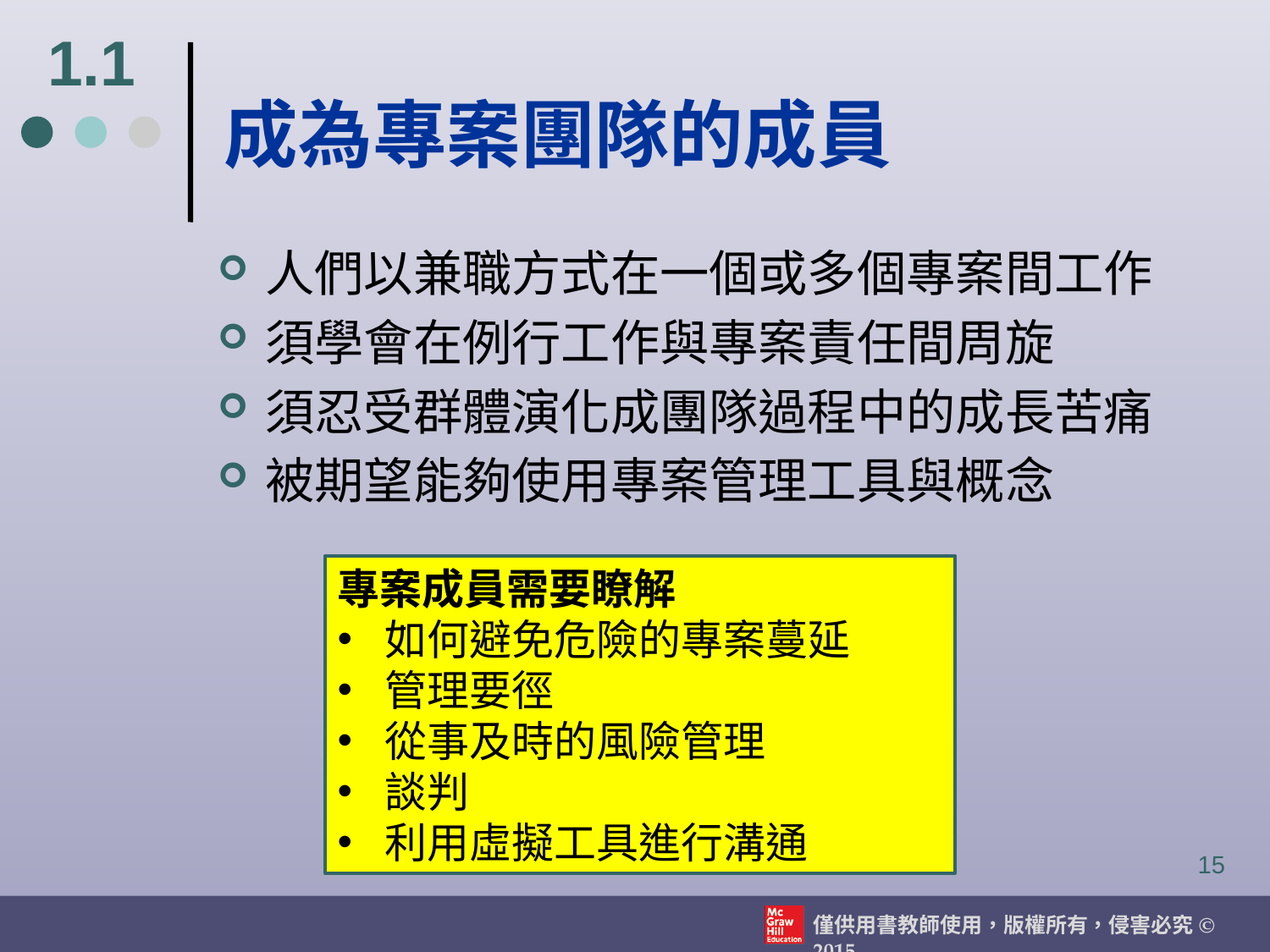

1.1
# 成為專案團隊的成員
人們以兼職方式在一個或多個專案間工作
須學會在例行工作與專案責任間周旋
須忍受群體演化成團隊過程中的成長苦痛
被期望能夠使用專案管理工具與概念
專案成員需要瞭解
如何避免危險的專案蔓延
管理要徑
從事及時的風險管理
談判
利用虛擬工具進行溝通
15